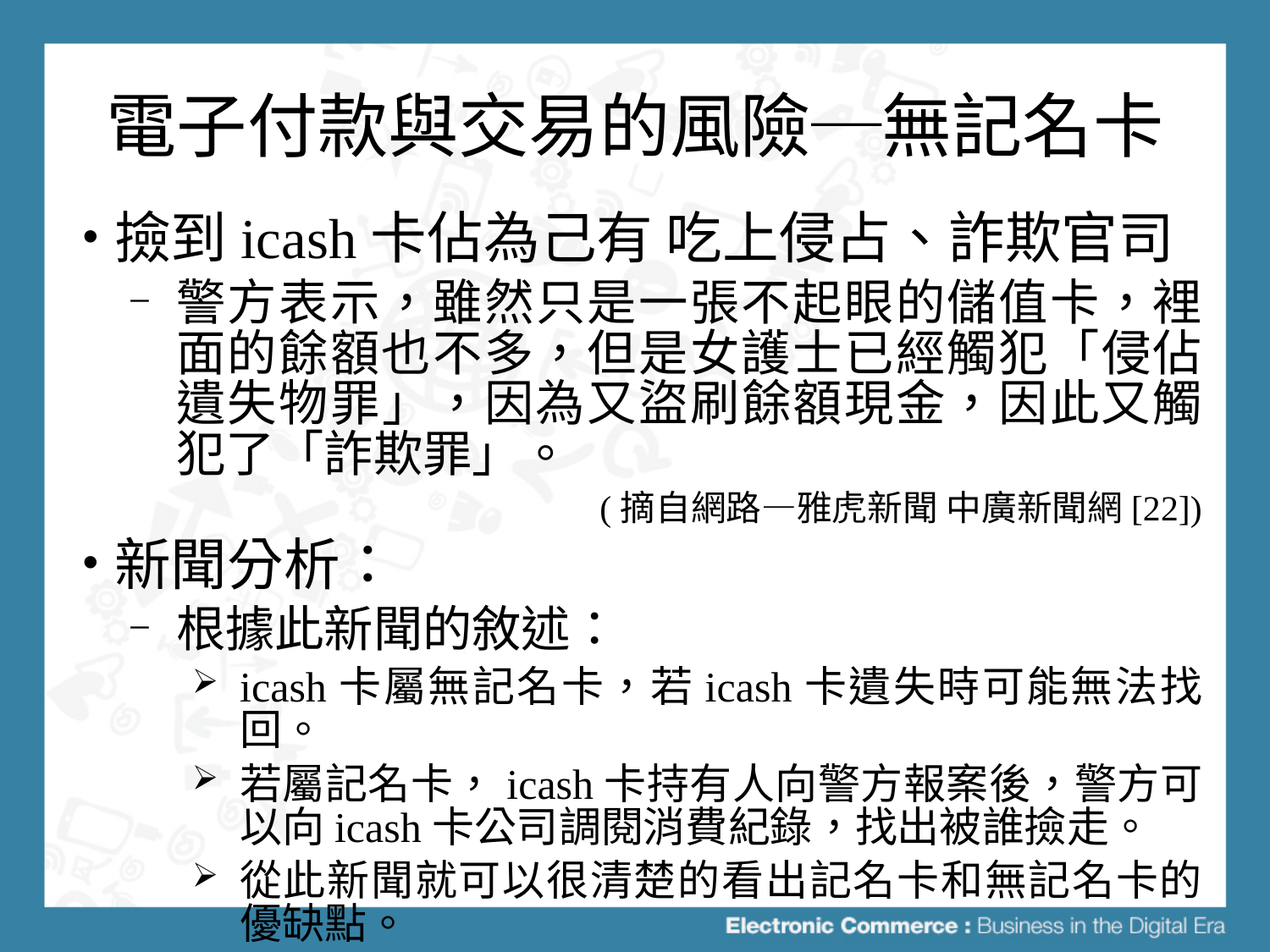

# 電子付款與交易的風險─無記名卡
撿到icash卡佔為己有 吃上侵占、詐欺官司
警方表示，雖然只是一張不起眼的儲值卡，裡面的餘額也不多，但是女護士已經觸犯「侵佔遺失物罪」，因為又盜刷餘額現金，因此又觸犯了「詐欺罪」。
(摘自網路—雅虎新聞 中廣新聞網[22])
新聞分析：
根據此新聞的敘述：
icash卡屬無記名卡，若icash卡遺失時可能無法找回。
若屬記名卡，icash卡持有人向警方報案後，警方可以向icash卡公司調閱消費紀錄，找出被誰撿走。
從此新聞就可以很清楚的看出記名卡和無記名卡的優缺點。